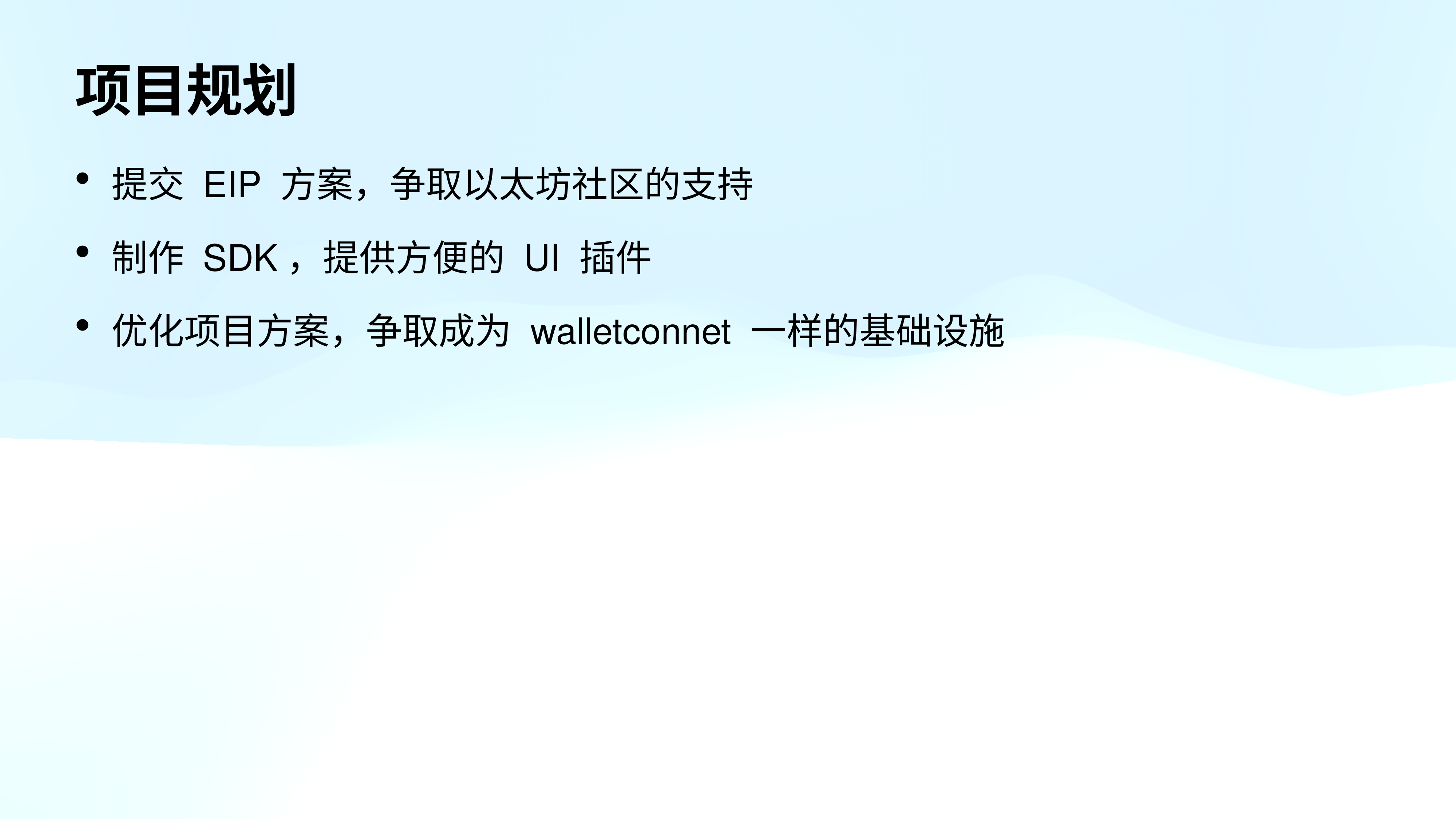

# 项目规划
提交 EIP 方案，争取以太坊社区的支持
制作 SDK，提供方便的 UI 插件
优化项目方案，争取成为 walletconnet 一样的基础设施